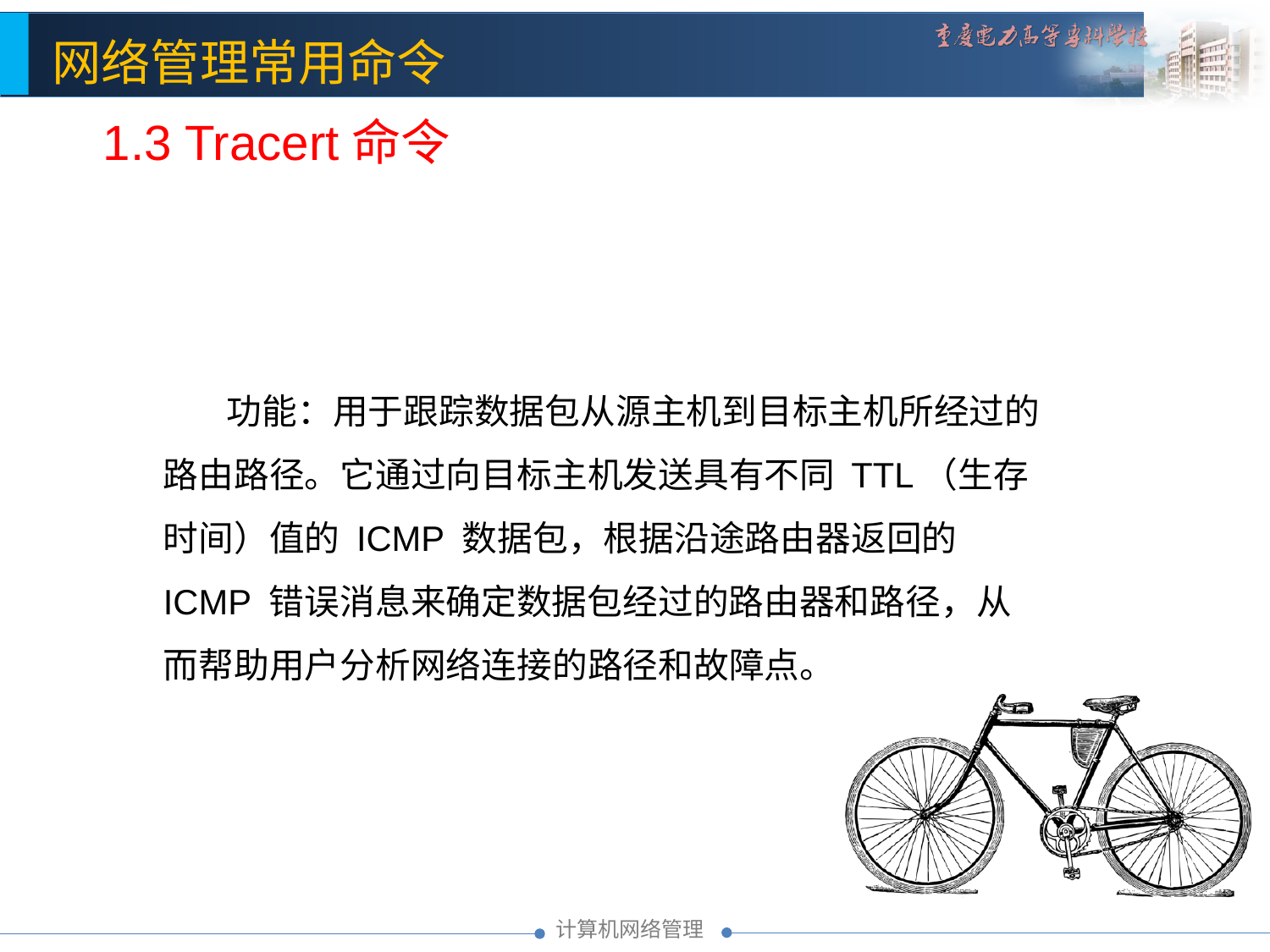

1.3 Tracert命令
功能：用于跟踪数据包从源主机到目标主机所经过的路由路径。它通过向目标主机发送具有不同 TTL（生存时间）值的 ICMP 数据包，根据沿途路由器返回的 ICMP 错误消息来确定数据包经过的路由器和路径，从而帮助用户分析网络连接的路径和故障点。